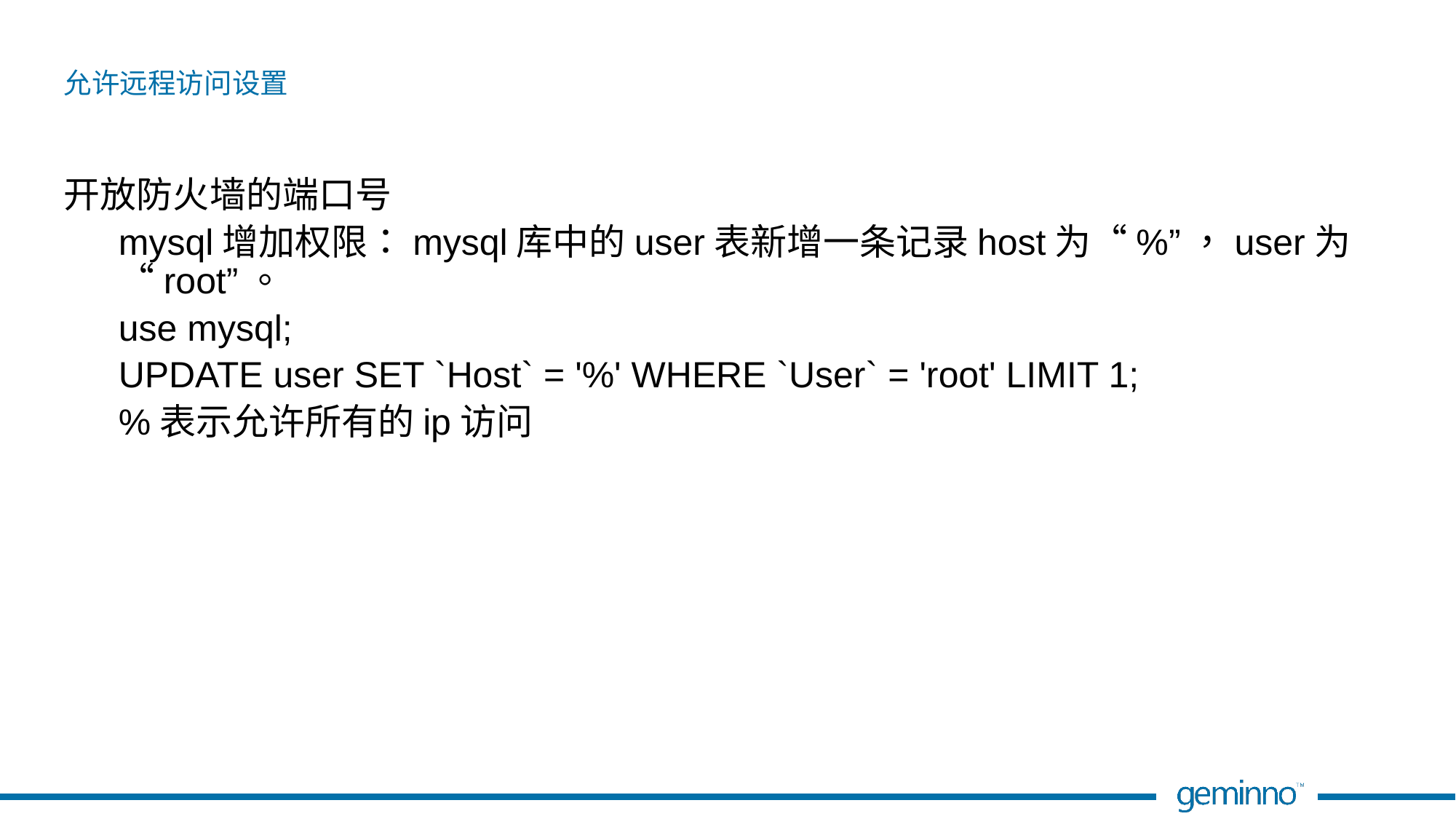

# 允许远程访问设置
开放防火墙的端口号
mysql增加权限：mysql库中的user表新增一条记录host为“%”，user为“root”。
use mysql;
UPDATE user SET `Host` = '%' WHERE `User` = 'root' LIMIT 1;
%表示允许所有的ip访问